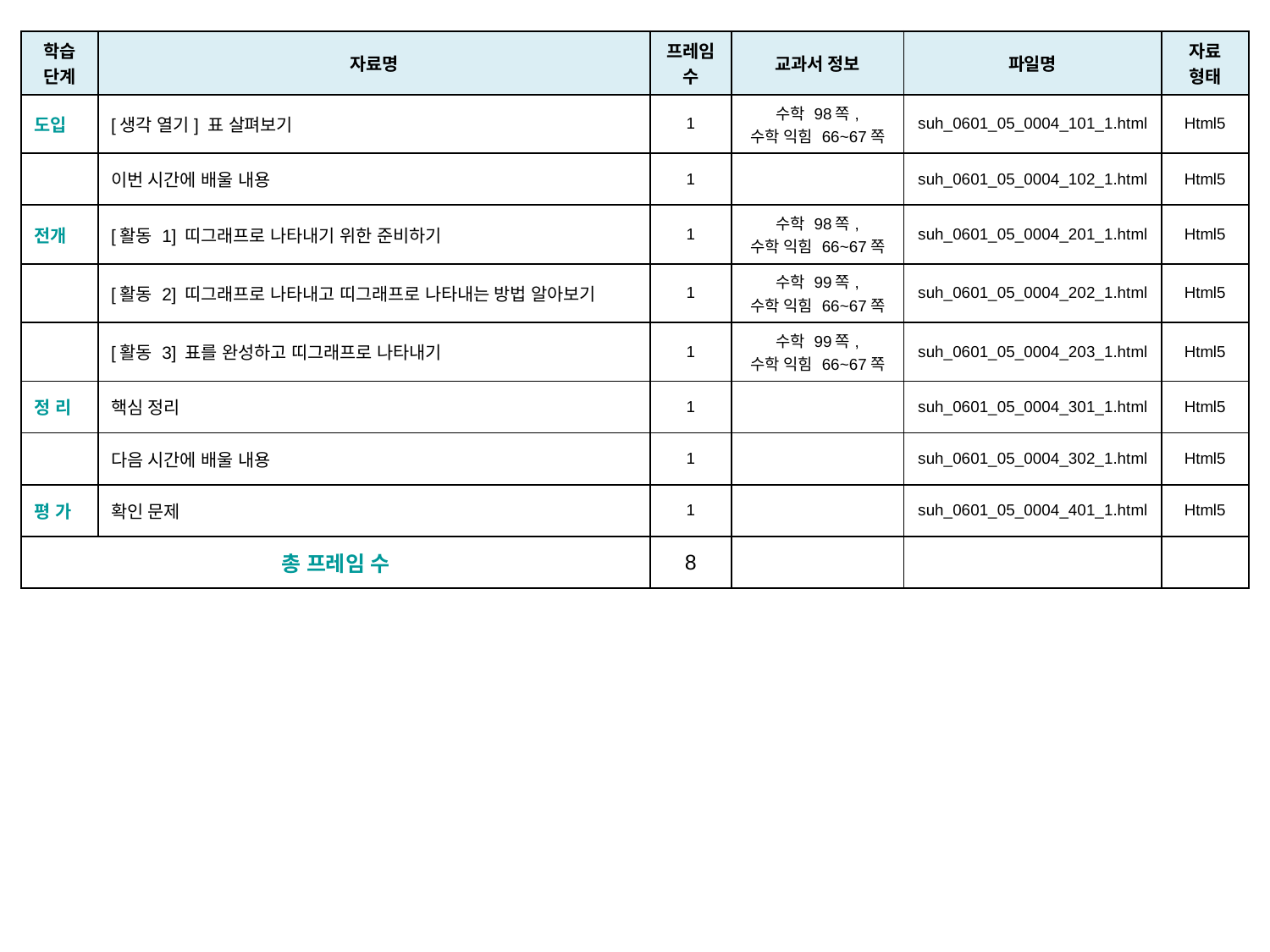

| 학습 단계 | 자료명 | 프레임 수 | 교과서 정보 | 파일명 | 자료 형태 |
| --- | --- | --- | --- | --- | --- |
| 도입 | [생각 열기] 표 살펴보기 | 1 | 수학 98쪽, 수학 익힘 66~67쪽 | suh\_0601\_05\_0004\_101\_1.html | Html5 |
|  | 이번 시간에 배울 내용 | 1 |  | suh\_0601\_05\_0004\_102\_1.html | Html5 |
| 전개 | [활동 1] 띠그래프로 나타내기 위한 준비하기 | 1 | 수학 98쪽, 수학 익힘 66~67쪽 | suh\_0601\_05\_0004\_201\_1.html | Html5 |
|  | [활동 2] 띠그래프로 나타내고 띠그래프로 나타내는 방법 알아보기 | 1 | 수학 99쪽, 수학 익힘 66~67쪽 | suh\_0601\_05\_0004\_202\_1.html | Html5 |
|  | [활동 3] 표를 완성하고 띠그래프로 나타내기 | 1 | 수학 99쪽, 수학 익힘 66~67쪽 | suh\_0601\_05\_0004\_203\_1.html | Html5 |
| 정 리 | 핵심 정리 | 1 |  | suh\_0601\_05\_0004\_301\_1.html | Html5 |
|  | 다음 시간에 배울 내용 | 1 |  | suh\_0601\_05\_0004\_302\_1.html | Html5 |
| 평 가 | 확인 문제 | 1 |  | suh\_0601\_05\_0004\_401\_1.html | Html5 |
| 총 프레임 수 |  | 8 |  |  |  |